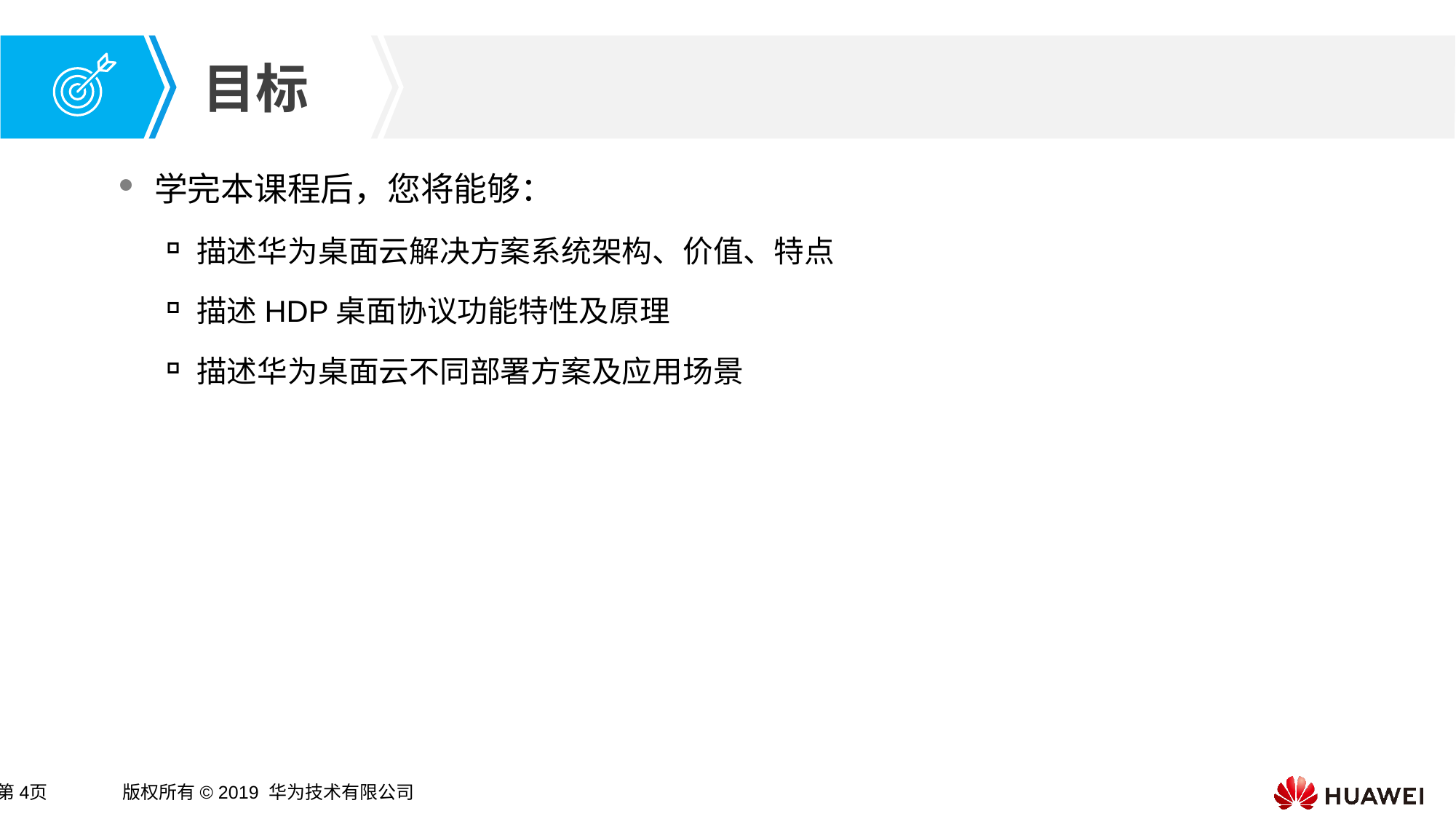

学完本课程后，您将能够：
描述华为桌面云解决方案系统架构、价值、特点
描述HDP桌面协议功能特性及原理
描述华为桌面云不同部署方案及应用场景